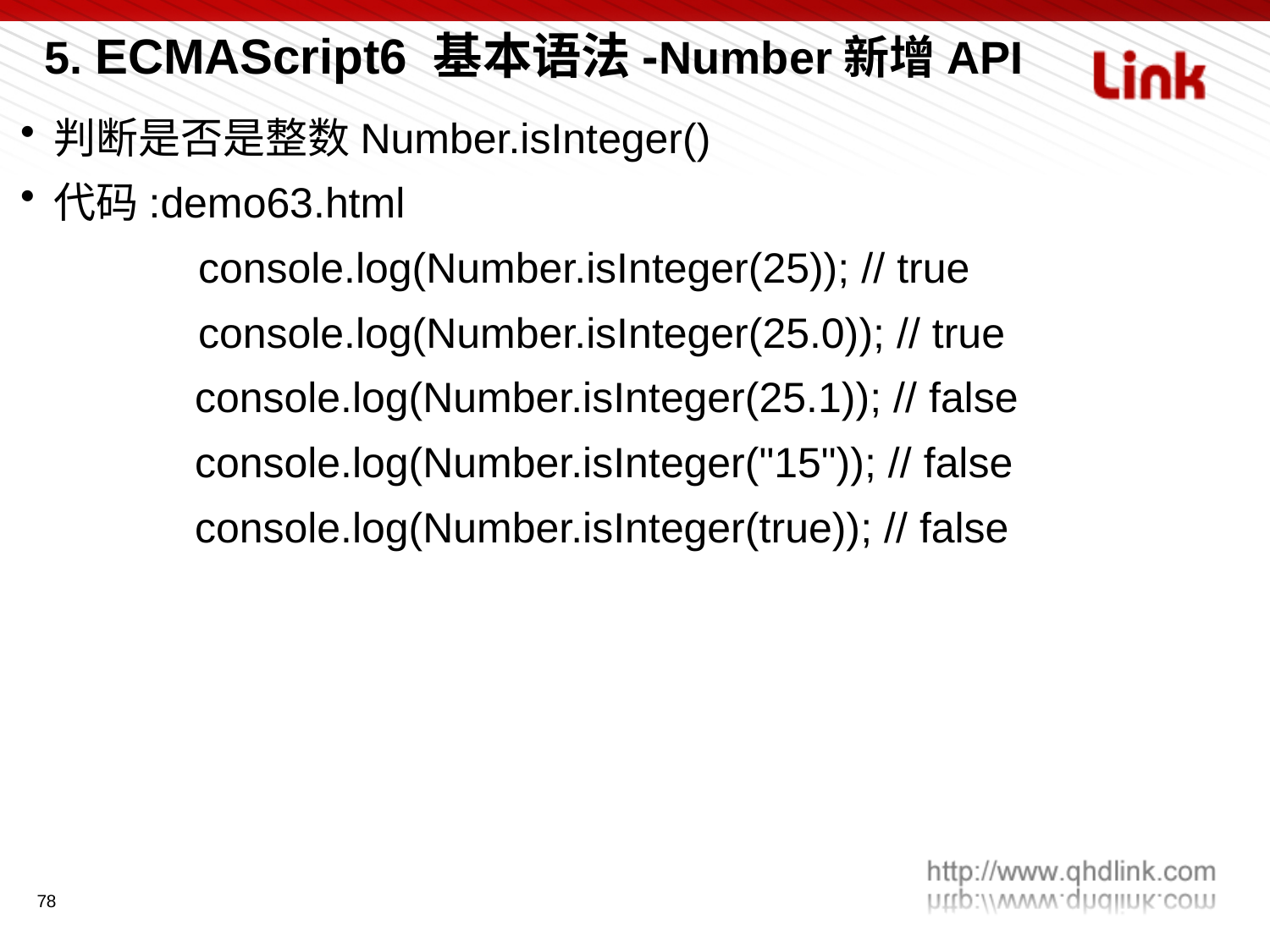

5. ECMAScript6 基本语法-Number新增API
判断是否是整数Number.isInteger()
代码:demo63.html
               console.log(Number.isInteger(25)); // true
               console.log(Number.isInteger(25.0)); // true
	    console.log(Number.isInteger(25.1)); // false
	    console.log(Number.isInteger("15")); // false
	    console.log(Number.isInteger(true)); // false
78